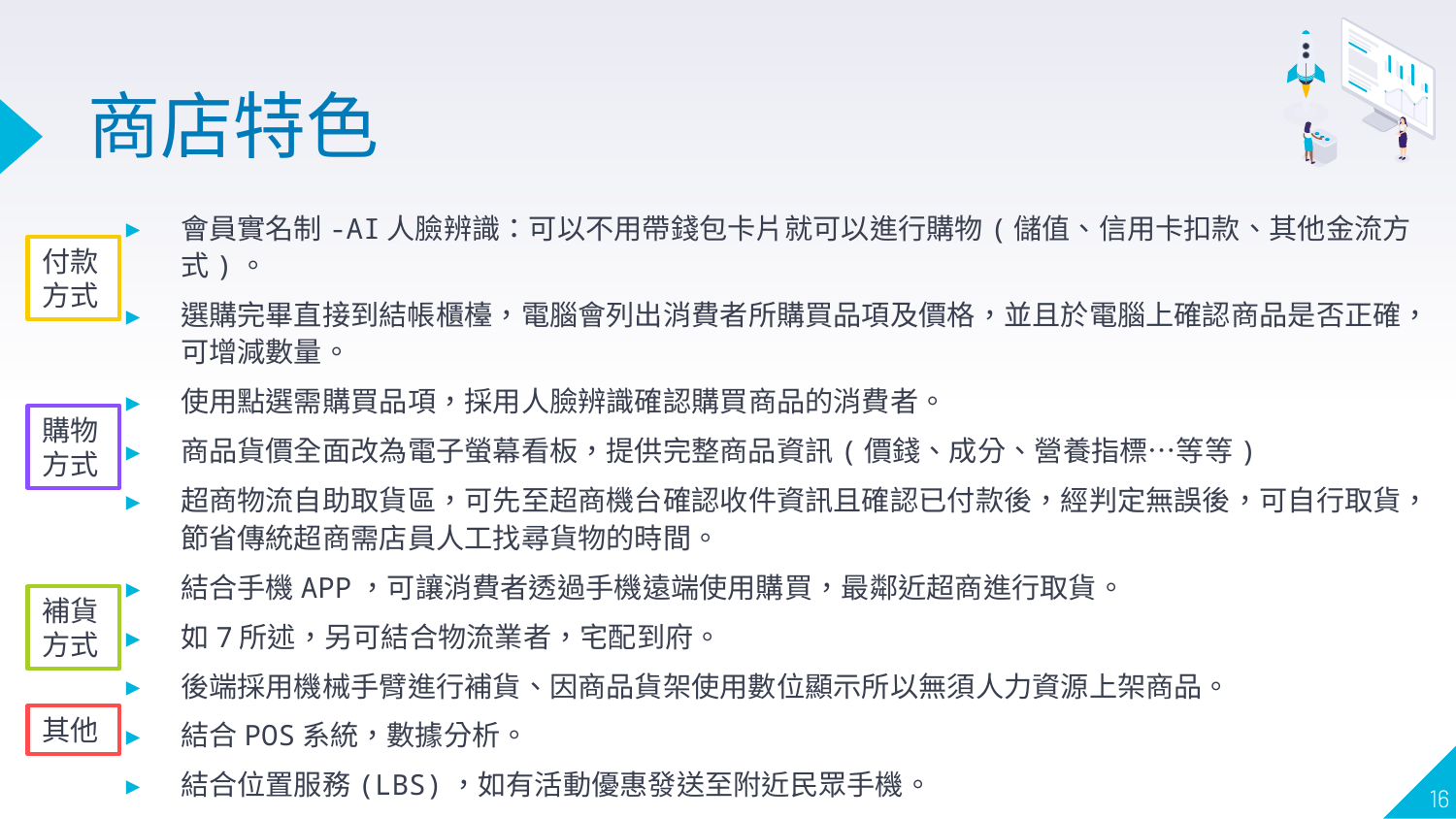

# 商店特色
會員實名制-AI人臉辨識：可以不用帶錢包卡片就可以進行購物(儲值、信用卡扣款、其他金流方式)。
選購完畢直接到結帳櫃檯，電腦會列出消費者所購買品項及價格，並且於電腦上確認商品是否正確，可增減數量。
使用點選需購買品項，採用人臉辨識確認購買商品的消費者。
商品貨價全面改為電子螢幕看板，提供完整商品資訊(價錢、成分、營養指標…等等)
超商物流自助取貨區，可先至超商機台確認收件資訊且確認已付款後，經判定無誤後，可自行取貨，節省傳統超商需店員人工找尋貨物的時間。
結合手機APP，可讓消費者透過手機遠端使用購買，最鄰近超商進行取貨。
如7所述，另可結合物流業者，宅配到府。
後端採用機械手臂進行補貨、因商品貨架使用數位顯示所以無須人力資源上架商品。
結合POS系統，數據分析。
結合位置服務(LBS)，如有活動優惠發送至附近民眾手機。

付款方式
購物方式
補貨方式
其他
16